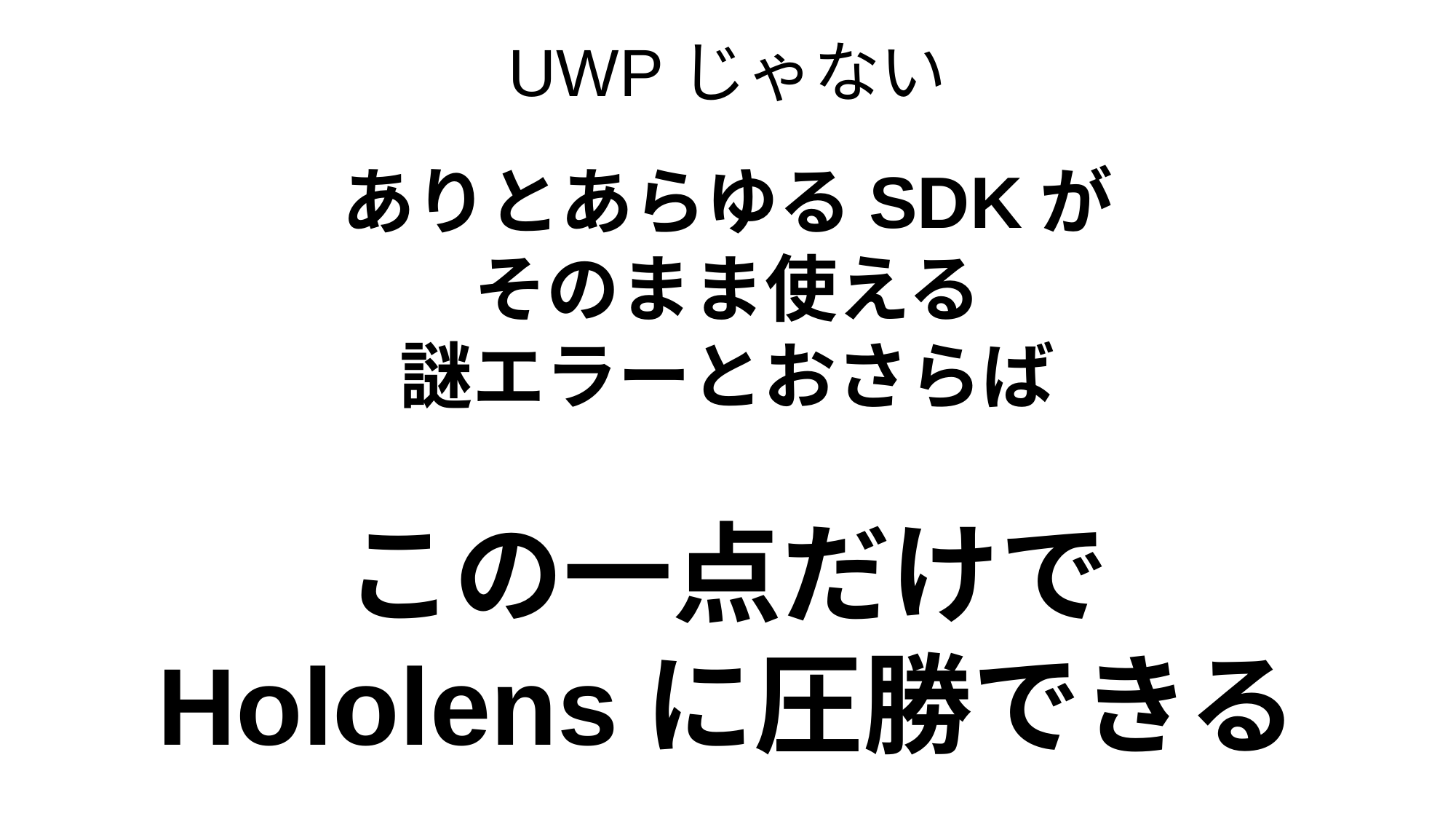

# UWPじゃない
ありとあらゆるSDKが
そのまま使える
謎エラーとおさらば

この一点だけで
Hololensに圧勝できる